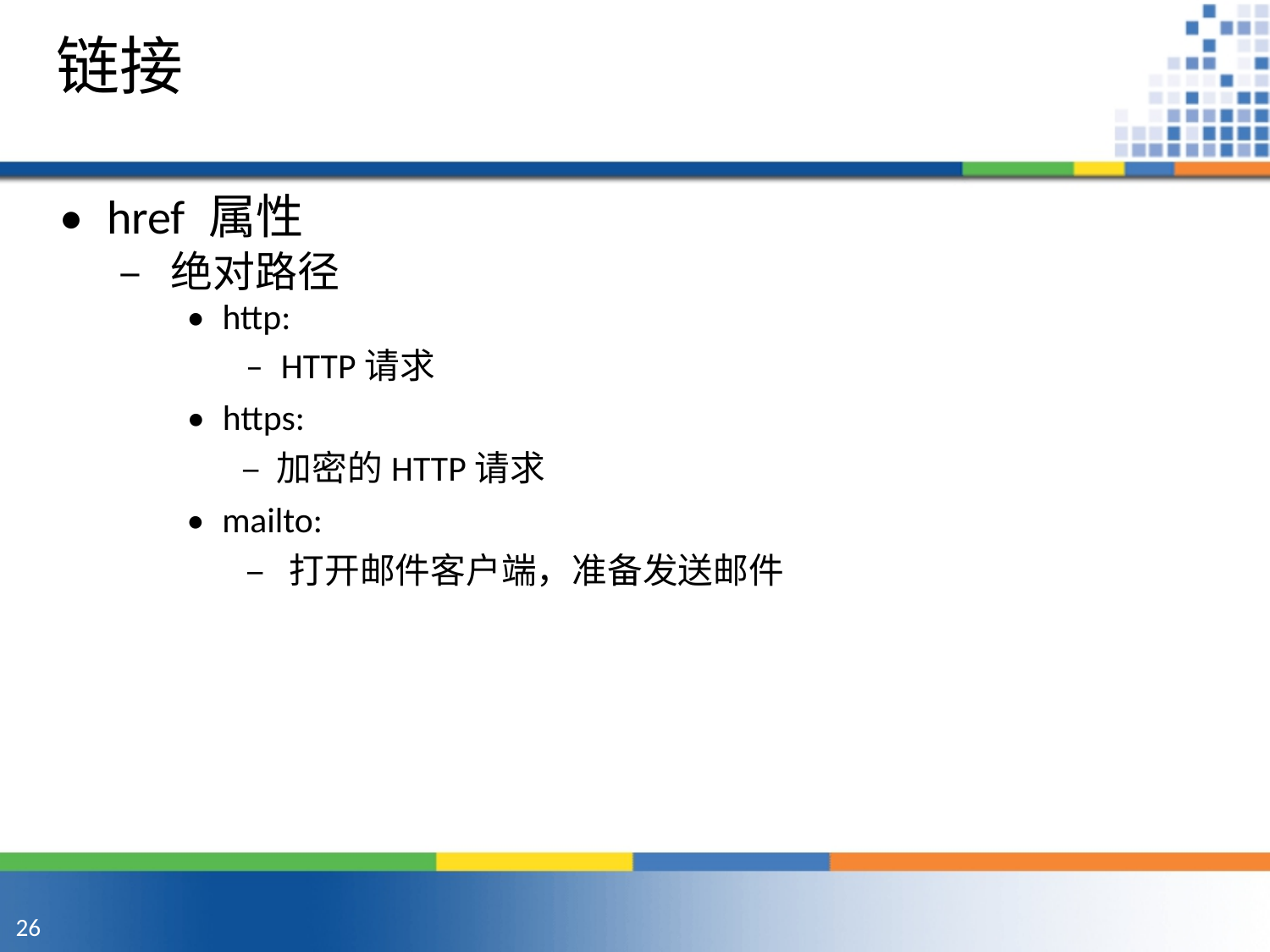

链接
•  href 属性
–  绝对路径
•  http:
–  HTTP请求
•  https:
– 加密的HTTP请求
•  mailto:
–  打开邮件客户端，准备发送邮件
26